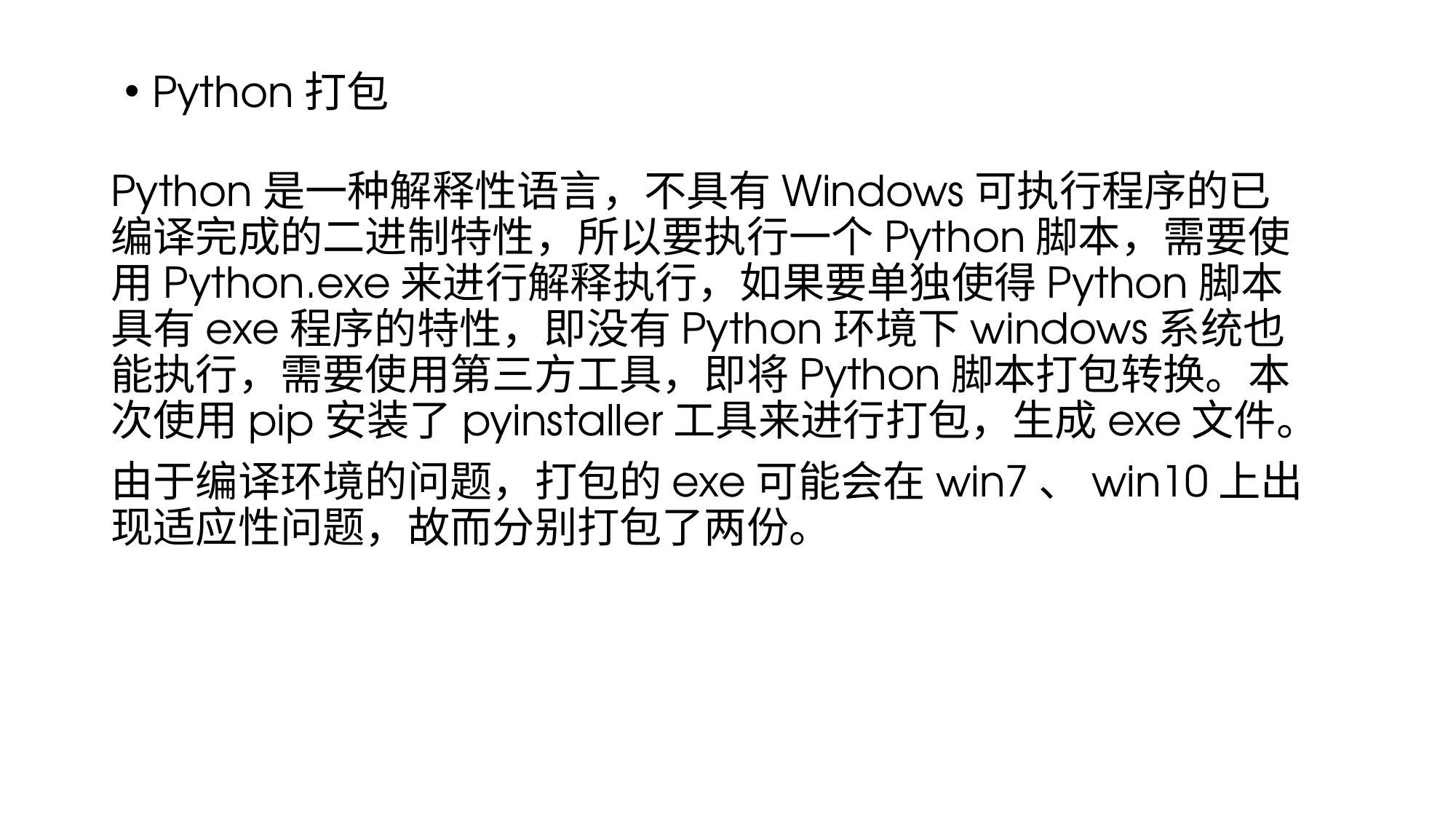

Python打包
Python是一种解释性语言，不具有Windows可执行程序的已编译完成的二进制特性，所以要执行一个Python脚本，需要使用Python.exe来进行解释执行，如果要单独使得Python脚本具有exe程序的特性，即没有Python环境下windows系统也能执行，需要使用第三方工具，即将Python脚本打包转换。本次使用pip安装了pyinstaller工具来进行打包，生成exe文件。
由于编译环境的问题，打包的exe可能会在win7、win10上出现适应性问题，故而分别打包了两份。